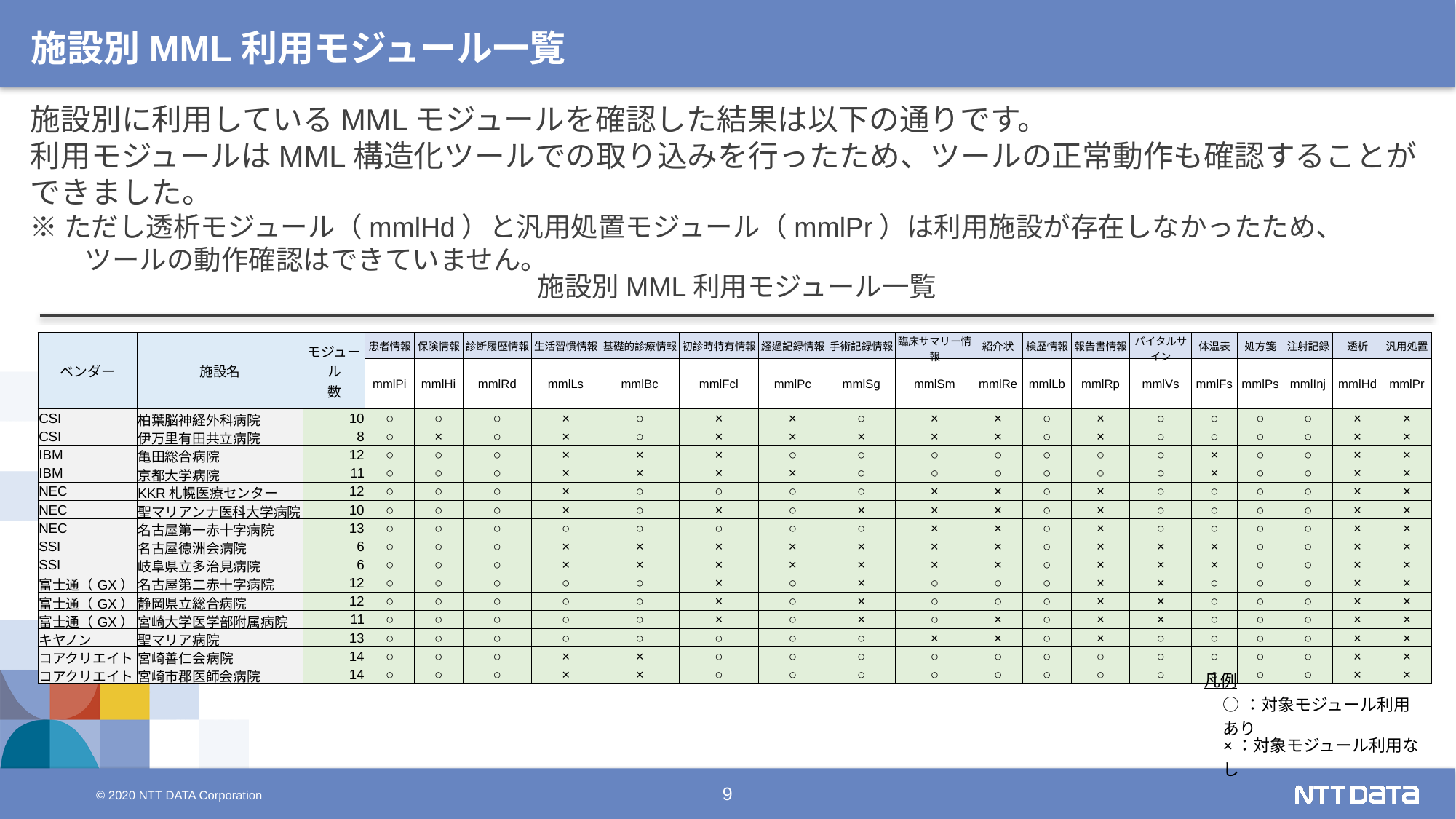

# 施設別MML利用モジュール一覧
施設別に利用しているMMLモジュールを確認した結果は以下の通りです。
利用モジュールはMML構造化ツールでの取り込みを行ったため、ツールの正常動作も確認することができました。
※ただし透析モジュール（mmlHd）と汎用処置モジュール（mmlPr）は利用施設が存在しなかったため、
　　ツールの動作確認はできていません。
施設別MML利用モジュール一覧
| ベンダー | 施設名 | モジュール 数 | 患者情報 | 保険情報 | 診断履歴情報 | 生活習慣情報 | 基礎的診療情報 | 初診時特有情報 | 経過記録情報 | 手術記録情報 | 臨床サマリー情報 | 紹介状 | 検歴情報 | 報告書情報 | バイタルサイン | 体温表 | 処方箋 | 注射記録 | 透析 | 汎用処置 |
| --- | --- | --- | --- | --- | --- | --- | --- | --- | --- | --- | --- | --- | --- | --- | --- | --- | --- | --- | --- | --- |
|  |  |  | mmlPi | mmlHi | mmlRd | mmlLs | mmlBc | mmlFcl | mmlPc | mmlSg | mmlSm | mmlRe | mmlLb | mmlRp | mmlVs | mmlFs | mmlPs | mmlInj | mmlHd | mmlPr |
| CSI | 柏葉脳神経外科病院 | 10 | ○ | ○ | ○ | × | ○ | × | × | ○ | × | × | ○ | × | ○ | ○ | ○ | ○ | × | × |
| CSI | 伊万里有田共立病院 | 8 | ○ | × | ○ | × | ○ | × | × | × | × | × | ○ | × | ○ | ○ | ○ | ○ | × | × |
| IBM | 亀田総合病院 | 12 | ○ | ○ | ○ | × | × | × | ○ | ○ | ○ | ○ | ○ | ○ | ○ | × | ○ | ○ | × | × |
| IBM | 京都大学病院 | 11 | ○ | ○ | ○ | × | × | × | × | ○ | ○ | ○ | ○ | ○ | ○ | × | ○ | ○ | × | × |
| NEC | KKR札幌医療センター | 12 | ○ | ○ | ○ | × | ○ | ○ | ○ | ○ | × | × | ○ | × | ○ | ○ | ○ | ○ | × | × |
| NEC | 聖マリアンナ医科大学病院 | 10 | ○ | ○ | ○ | × | ○ | × | ○ | × | × | × | ○ | × | ○ | ○ | ○ | ○ | × | × |
| NEC | 名古屋第一赤十字病院 | 13 | ○ | ○ | ○ | ○ | ○ | ○ | ○ | ○ | × | × | ○ | × | ○ | ○ | ○ | ○ | × | × |
| SSI | 名古屋徳洲会病院 | 6 | ○ | ○ | ○ | × | × | × | × | × | × | × | ○ | × | × | × | ○ | ○ | × | × |
| SSI | 岐阜県立多治見病院 | 6 | ○ | ○ | ○ | × | × | × | × | × | × | × | ○ | × | × | × | ○ | ○ | × | × |
| 富士通（GX） | 名古屋第二赤十字病院 | 12 | ○ | ○ | ○ | ○ | ○ | × | ○ | × | ○ | ○ | ○ | × | × | ○ | ○ | ○ | × | × |
| 富士通（GX） | 静岡県立総合病院 | 12 | ○ | ○ | ○ | ○ | ○ | × | ○ | × | ○ | ○ | ○ | × | × | ○ | ○ | ○ | × | × |
| 富士通（GX） | 宮崎大学医学部附属病院 | 11 | ○ | ○ | ○ | ○ | ○ | × | ○ | × | ○ | × | ○ | × | × | ○ | ○ | ○ | × | × |
| キヤノン | 聖マリア病院 | 13 | ○ | ○ | ○ | ○ | ○ | ○ | ○ | ○ | × | × | ○ | × | ○ | ○ | ○ | ○ | × | × |
| コアクリエイト | 宮崎善仁会病院 | 14 | ○ | ○ | ○ | × | × | ○ | ○ | ○ | ○ | ○ | ○ | ○ | ○ | ○ | ○ | ○ | × | × |
| コアクリエイト | 宮崎市郡医師会病院 | 14 | ○ | ○ | ○ | × | × | ○ | ○ | ○ | ○ | ○ | ○ | ○ | ○ | ○ | ○ | ○ | × | × |
| 凡例 |
| --- |
| ○：対象モジュール利用あり |
| ×：対象モジュール利用なし |